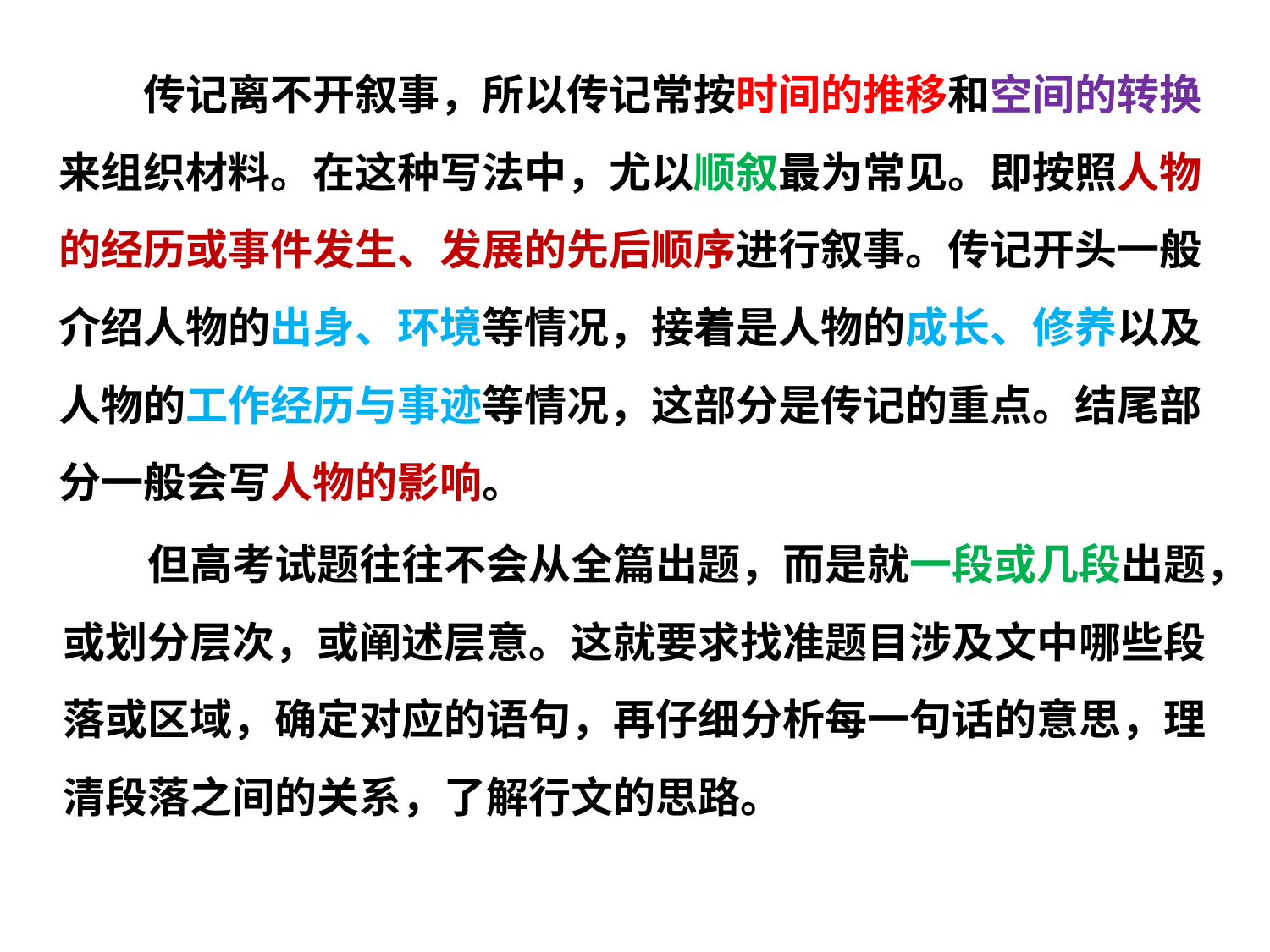

传记离不开叙事，所以传记常按时间的推移和空间的转换

来组织材料。在这种写法中，尤以顺叙最为常见。即按照人物

的经历或事件发生、发展的先后顺序进行叙事。传记开头一般

介绍人物的出身、环境等情况，接着是人物的成长、修养以及

人物的工作经历与事迹等情况，这部分是传记的重点。结尾部

分一般会写人物的影响。
	但高考试题往往不会从全篇出题，而是就一段或几段出题，

或划分层次，或阐述层意。这就要求找准题目涉及文中哪些段

落或区域，确定对应的语句，再仔细分析每一句话的意思，理

清段落之间的关系，了解行文的思路。